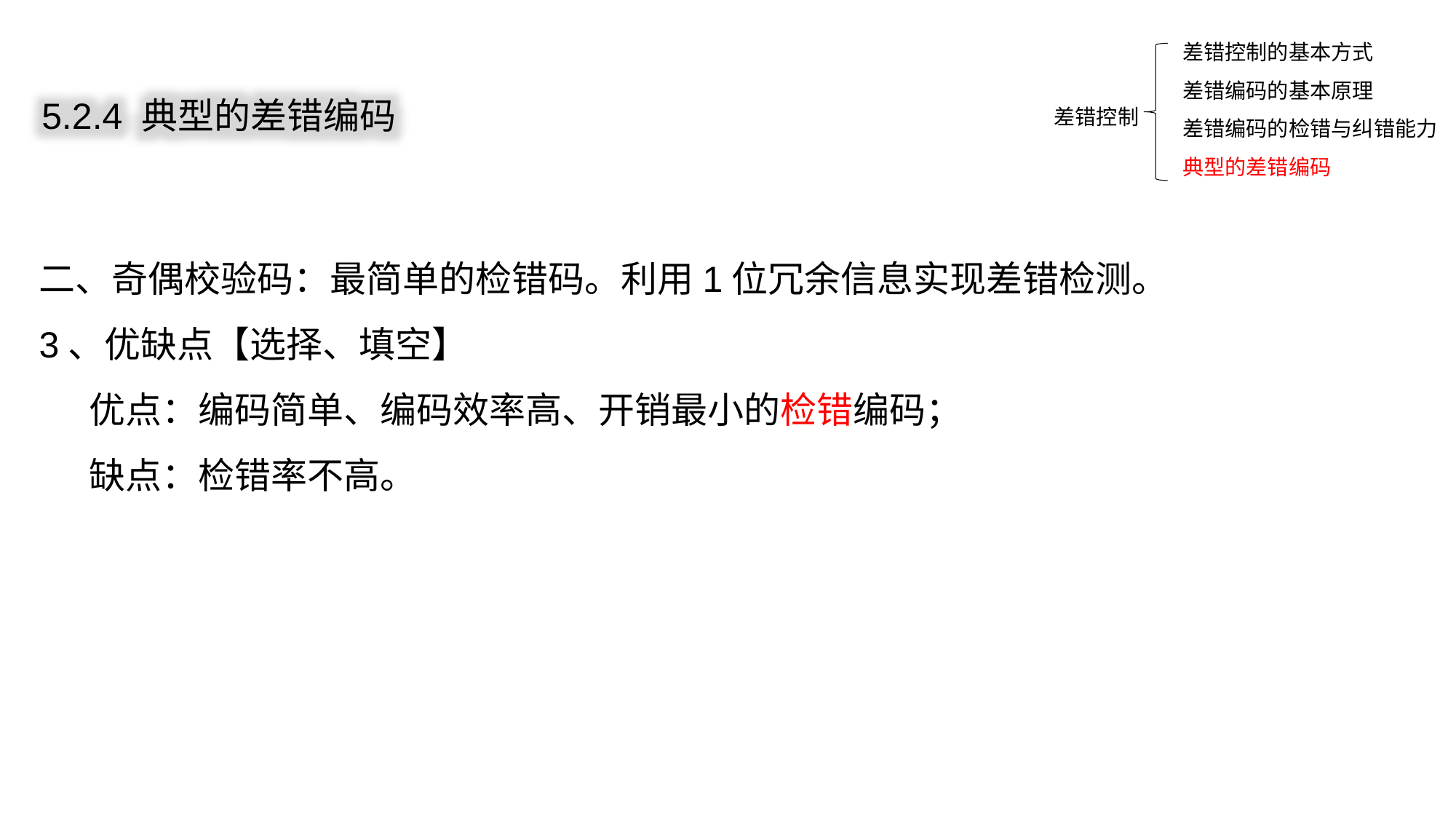

差错控制的基本方式
差错编码的基本原理
差错编码的检错与纠错能力
典型的差错编码

5.2.4 典型的差错编码
差错控制
二、奇偶校验码：最简单的检错码。利用1位冗余信息实现差错检测。
3、优缺点【选择、填空】
     优点：编码简单、编码效率高、开销最小的检错编码；
     缺点：检错率不高。